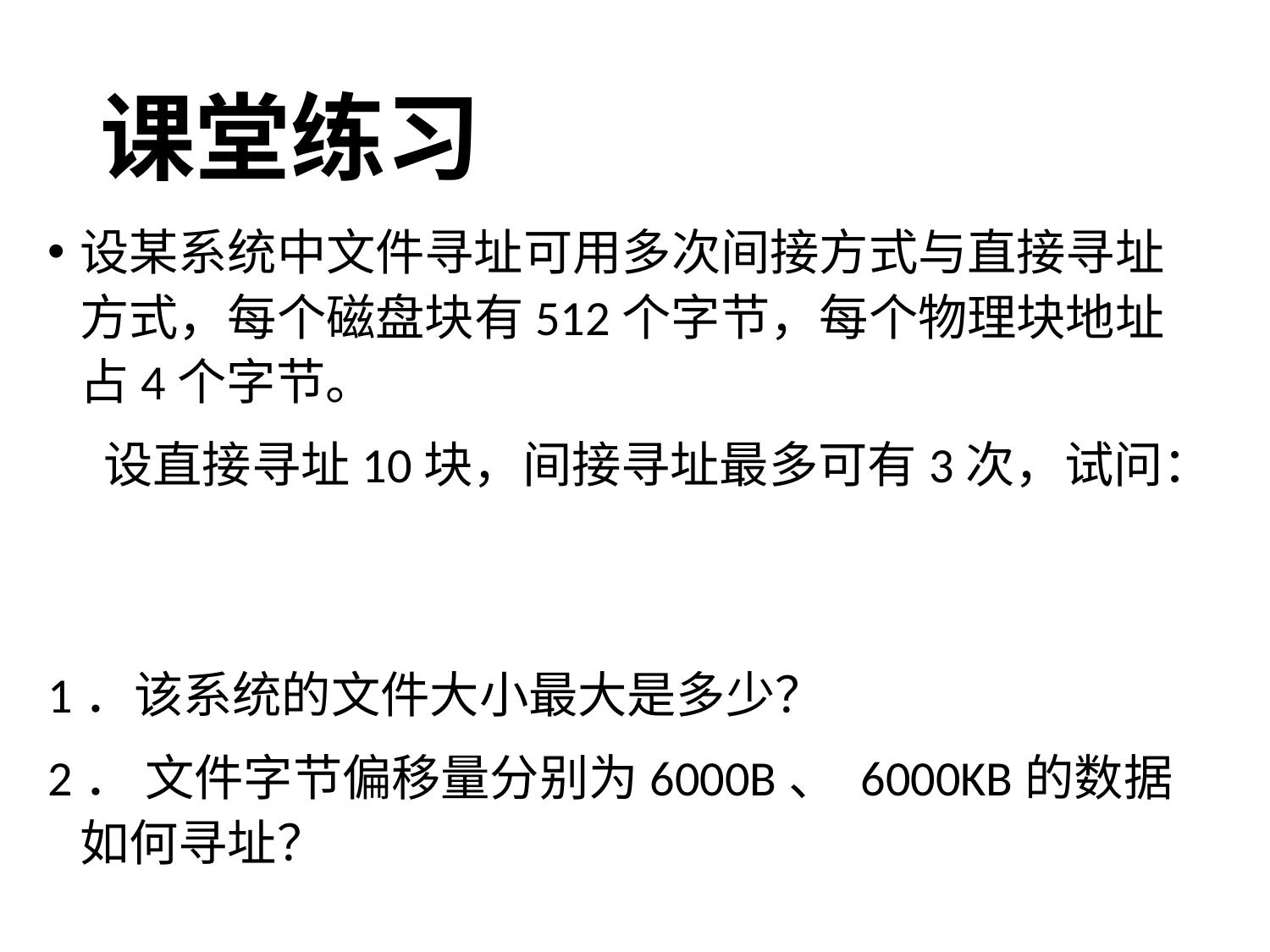

# 课堂练习
设某系统中文件寻址可用多次间接方式与直接寻址方式，每个磁盘块有512个字节，每个物理块地址占4个字节。
    设直接寻址10块，间接寻址最多可有3次，试问：

1．该系统的文件大小最大是多少？
2． 文件字节偏移量分别为6000B、 6000KB的数据如何寻址？